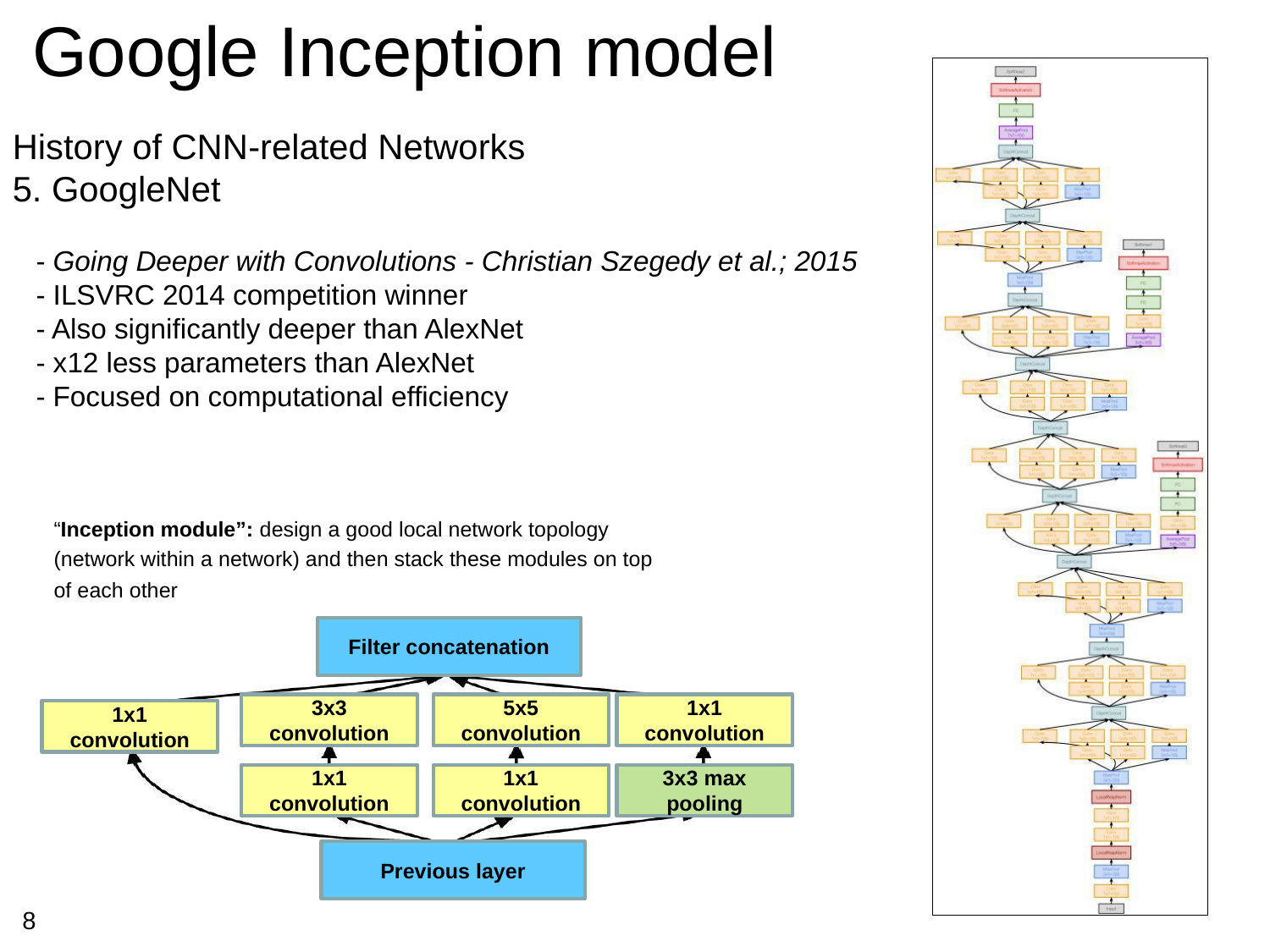

Google Inception model

History of CNN-related Networks
5. GoogleNet

   - Going Deeper with Convolutions - Christian Szegedy et al.; 2015
   - ILSVRC 2014 competition winner
   - Also significantly deeper than AlexNet
   - x12 less parameters than AlexNet
   - Focused on computational efficiency

“Inception module”: design a good local network topology (network within a network) and then stack these modules on top of each other
Filter concatenation

3x3 convolution
5x5 convolution
1x1 convolution
1x1 convolution
1x1 convolution
1x1 convolution
3x3 max pooling
Previous layer
8
Autoencoder의 기본 개념